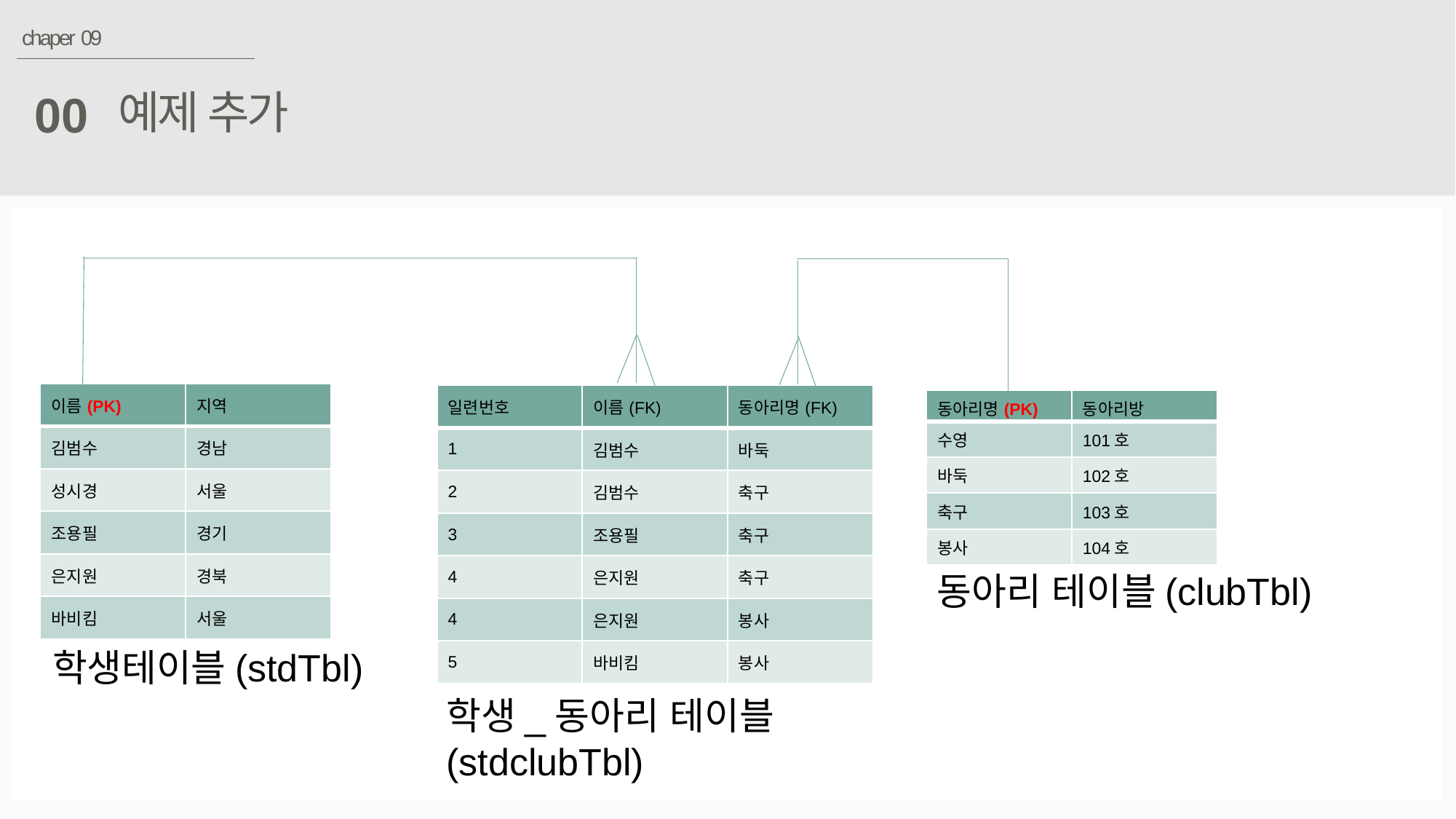

chaper  09
예제 추가
00

| 이름(PK) | 지역 |
| --- | --- |
| 김범수 | 경남 |
| 성시경 | 서울 |
| 조용필 | 경기 |
| 은지원 | 경북 |
| 바비킴 | 서울 |
| 일련번호 | 이름(FK) | 동아리명(FK) |
| --- | --- | --- |
| 1 | 김범수 | 바둑 |
| 2 | 김범수 | 축구 |
| 3 | 조용필 | 축구 |
| 4 | 은지원 | 축구 |
| 4 | 은지원 | 봉사 |
| 5 | 바비킴 | 봉사 |
| 동아리명(PK) | 동아리방 |
| --- | --- |
| 수영 | 101호 |
| 바둑 | 102호 |
| 축구 | 103호 |
| 봉사 | 104호 |
동아리 테이블(clubTbl)
학생테이블(stdTbl)
학생_동아리 테이블(stdclubTbl)